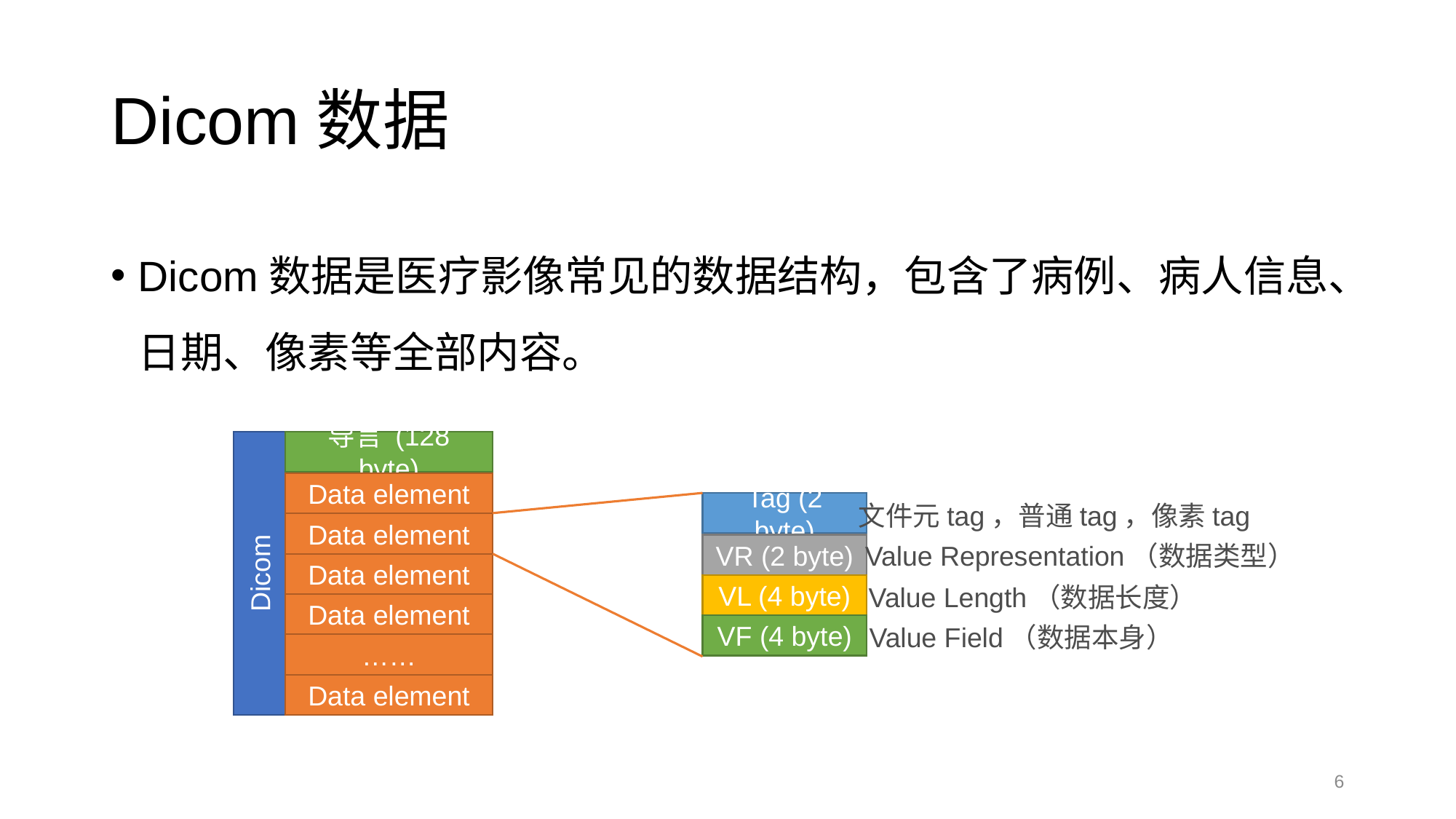

# Dicom数据
Dicom数据是医疗影像常见的数据结构，包含了病例、病人信息、日期、像素等全部内容。
导言 (128 byte)
Data element
Tag (2 byte)
文件元tag，普通tag，像素tag
Data element
Value Representation（数据类型）
VR (2 byte)
Dicom
Data element
Value Length（数据长度）
VL (4 byte)
Data element
Value Field（数据本身）
VF (4 byte)
……
Data element
6